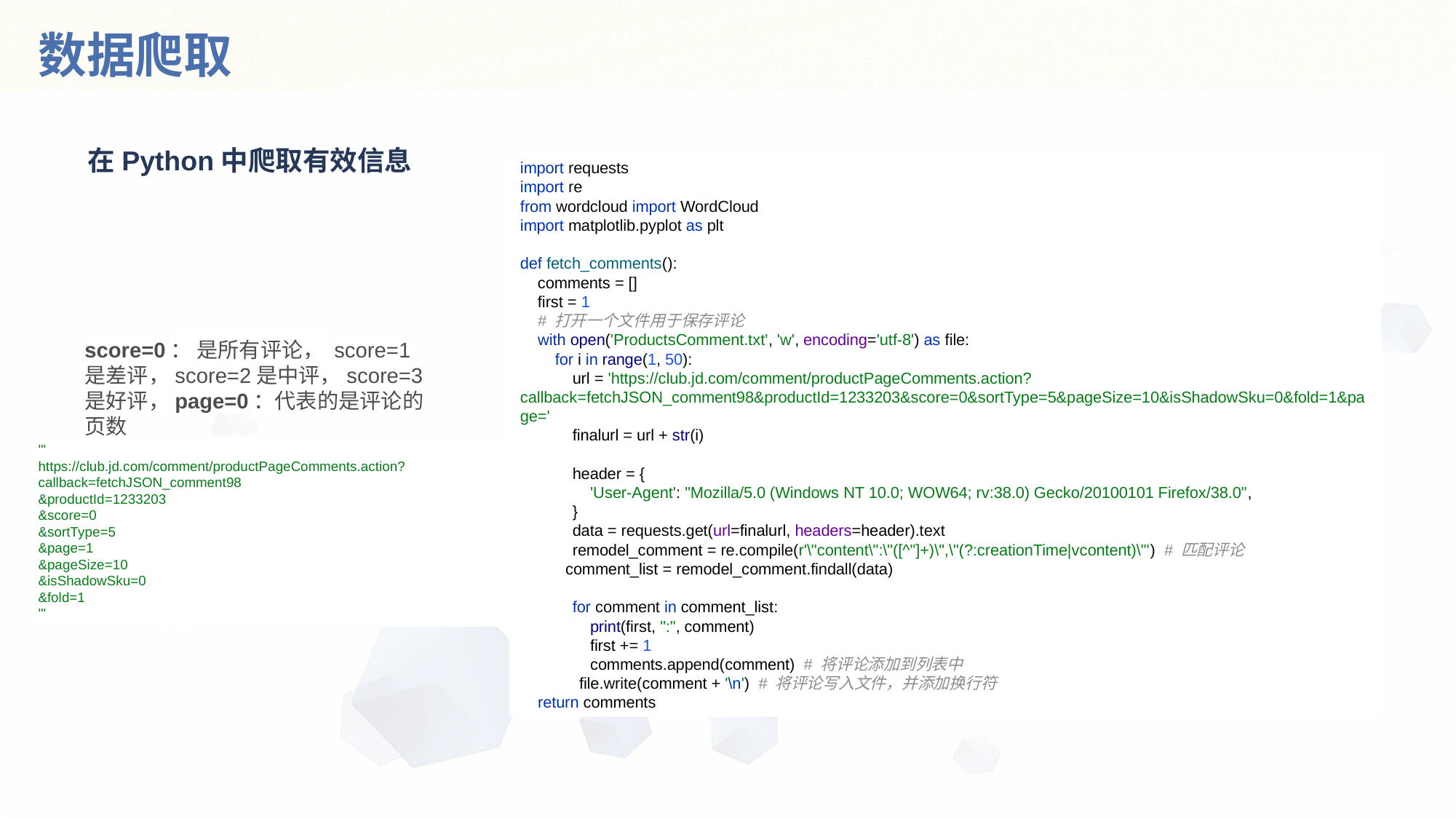

# 数据爬取
在Python中爬取有效信息
import requests
import re
from wordcloud import WordCloud
import matplotlib.pyplot as plt
def fetch_comments():
    comments = []
    first = 1
    # 打开一个文件用于保存评论
    with open('ProductsComment.txt', 'w', encoding='utf-8') as file:
        for i in range(1, 50):
            url = 'https://club.jd.com/comment/productPageComments.action?callback=fetchJSON_comment98&productId=1233203&score=0&sortType=5&pageSize=10&isShadowSku=0&fold=1&page='
            finalurl = url + str(i)
            header = {
                'User-Agent': "Mozilla/5.0 (Windows NT 10.0; WOW64; rv:38.0) Gecko/20100101 Firefox/38.0",
            }
            data = requests.get(url=finalurl, headers=header).text
            remodel_comment = re.compile(r'\"content\":\"([^"]+)\",\"(?:creationTime|vcontent)\"')  # 匹配评论
            comment_list = remodel_comment.findall(data)
            for comment in comment_list:
                print(first, ":", comment)
                first += 1
                comments.append(comment)  # 将评论添加到列表中
                file.write(comment + '\n')  # 将评论写入文件，并添加换行符
    return comments

score=0： 是所有评论， score=1是差评，score=2是中评，score=3是好评，page=0：代表的是评论的页数
'''
https://club.jd.com/comment/productPageComments.action?
callback=fetchJSON_comment98
&productId=1233203
&score=0
&sortType=5
&page=1
&pageSize=10
&isShadowSku=0
&fold=1
'''